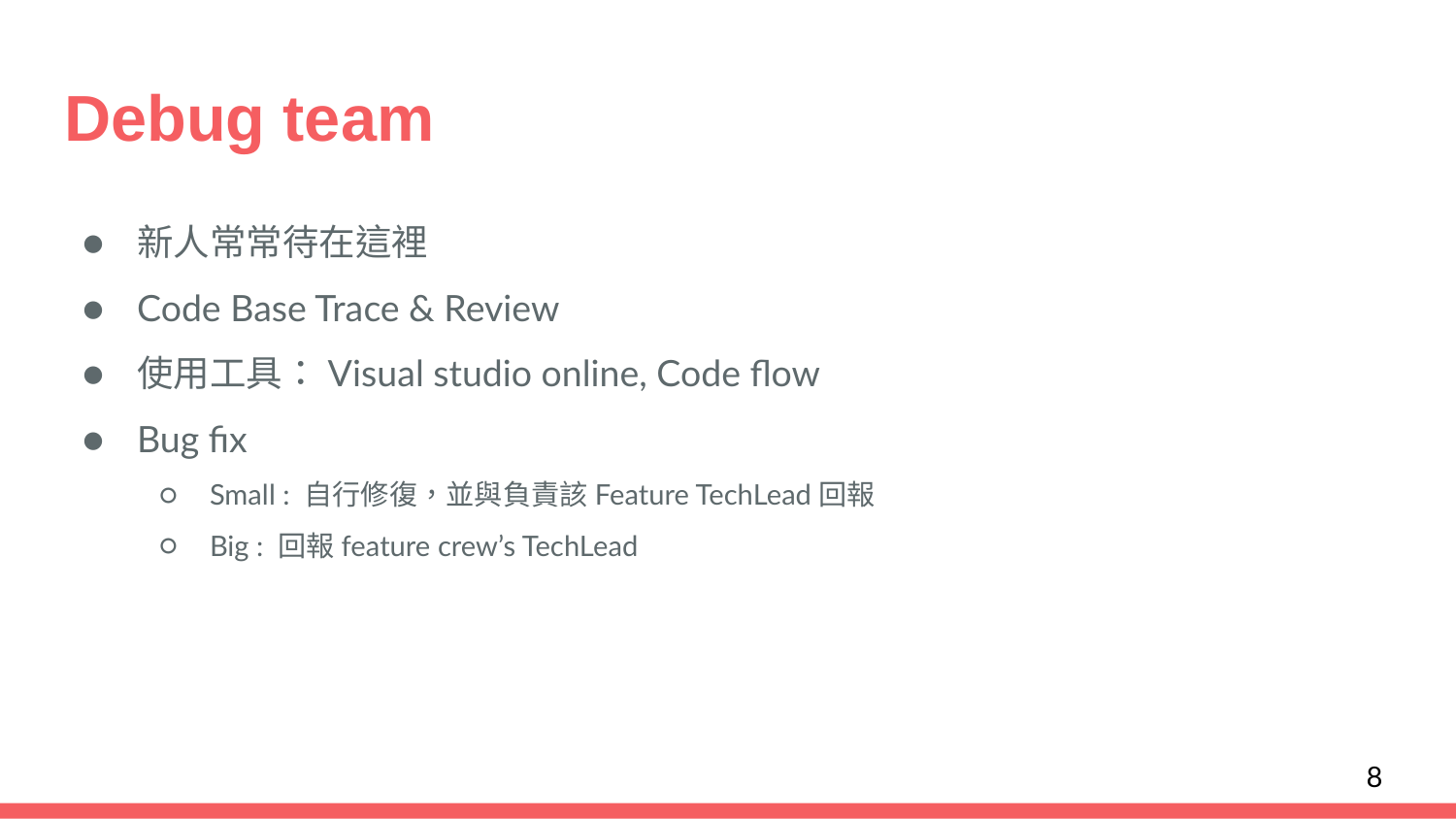

# Debug team
新人常常待在這裡
Code Base Trace & Review
使用工具：Visual studio online, Code flow
Bug fix
Small : 自行修復，並與負責該Feature TechLead回報
Big : 回報feature crew’s TechLead
8